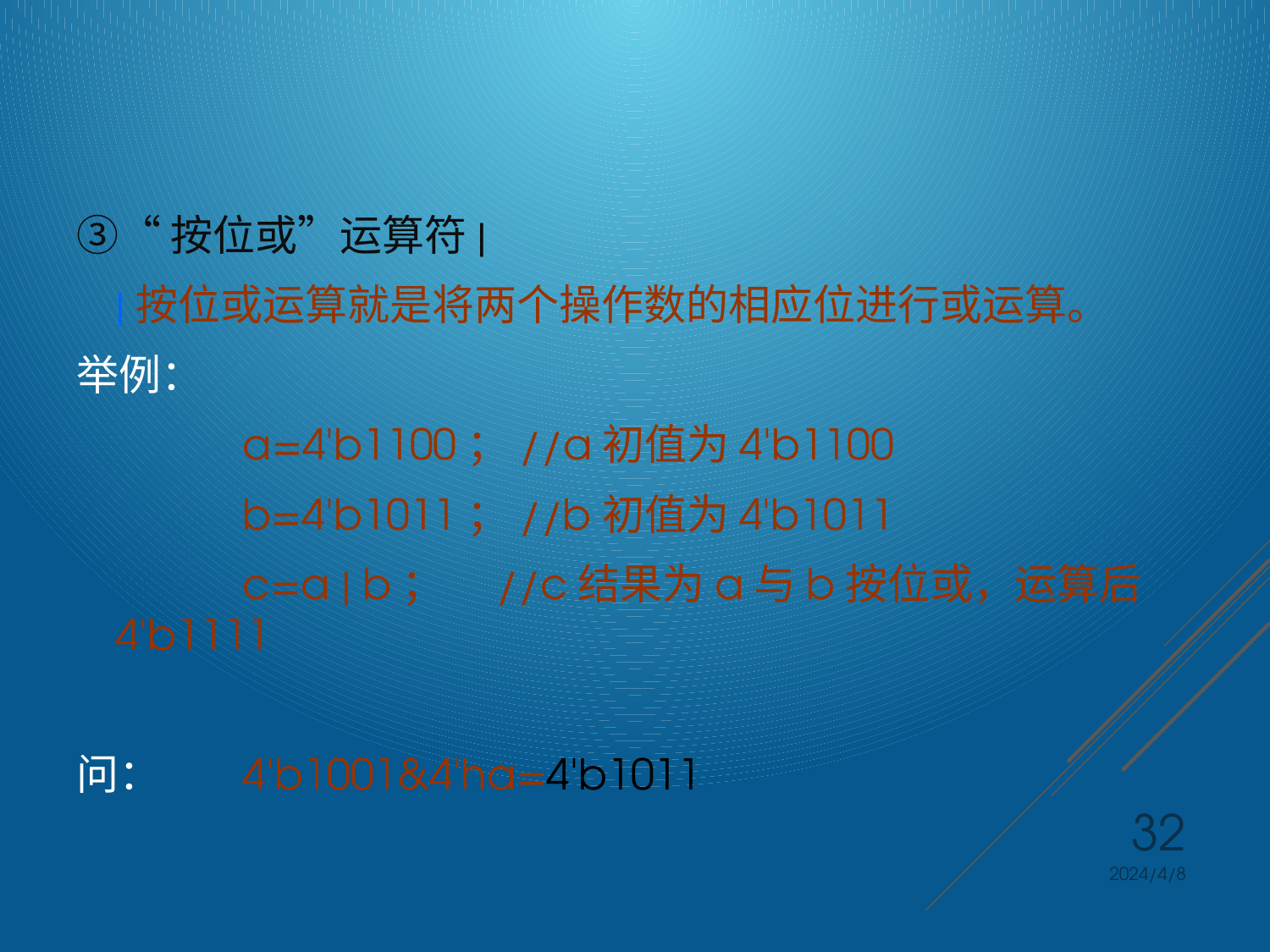

③“按位或”运算符|
	|按位或运算就是将两个操作数的相应位进行或运算。
举例：
		a=4'b1100；//a初值为4'b1100
		b=4'b1011；//b初值为4'b1011
		c=a | b；	//c结果为a与b按位或，运算后4'b1111

问：	4'b1001&4'ha=4'b1011
32
2024/4/8